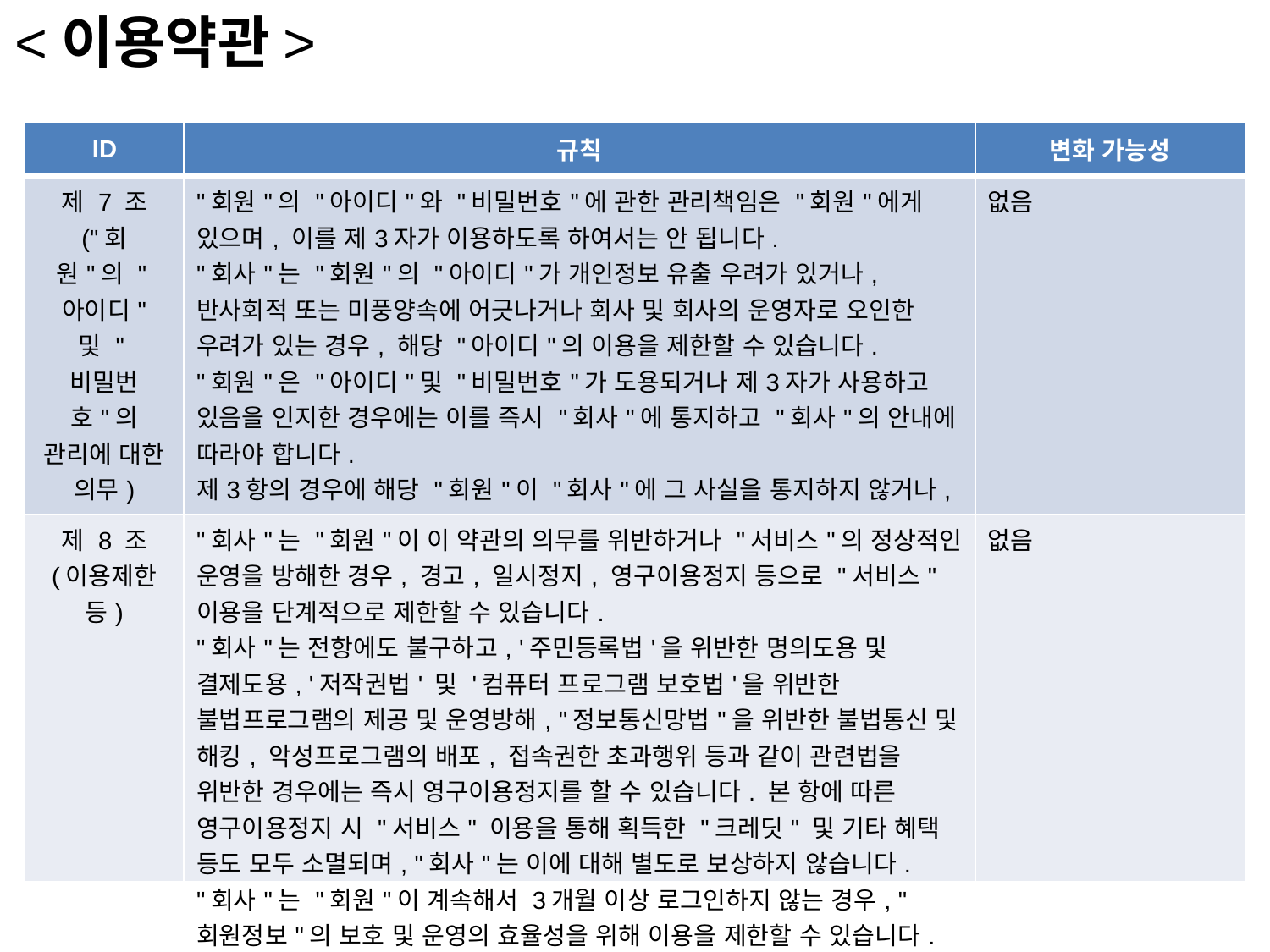

<이용약관>
| ID | 규칙 | 변화 가능성 |
| --- | --- | --- |
| 제 7 조 ("회원"의 "아이디" 및 "비밀번호"의 관리에 대한 의무) | "회원"의 "아이디"와 "비밀번호"에 관한 관리책임은 "회원"에게 있으며, 이를 제3자가 이용하도록 하여서는 안 됩니다. "회사"는 "회원"의 "아이디"가 개인정보 유출 우려가 있거나, 반사회적 또는 미풍양속에 어긋나거나 회사 및 회사의 운영자로 오인한 우려가 있는 경우, 해당 "아이디"의 이용을 제한할 수 있습니다. "회원"은 "아이디"및 "비밀번호"가 도용되거나 제3자가 사용하고 있음을 인지한 경우에는 이를 즉시 "회사"에 통지하고 "회사"의 안내에 따라야 합니다. 제3항의 경우에 해당 "회원"이 "회사"에 그 사실을 통지하지 않거나, 통지한 경우에도 "회사"의 안내에 따르지 않아 발생한 불이익에 대하여 "회사"는 책임지지 않습니다. | 없음 |
| 제 8 조 (이용제한 등) | "회사"는 "회원"이 이 약관의 의무를 위반하거나 "서비스"의 정상적인 운영을 방해한 경우, 경고, 일시정지, 영구이용정지 등으로 "서비스" 이용을 단계적으로 제한할 수 있습니다. "회사"는 전항에도 불구하고, '주민등록법'을 위반한 명의도용 및 결제도용, '저작권법' 및 '컴퓨터 프로그램 보호법'을 위반한 불법프로그램의 제공 및 운영방해, "정보통신망법"을 위반한 불법통신 및 해킹, 악성프로그램의 배포, 접속권한 초과행위 등과 같이 관련법을 위반한 경우에는 즉시 영구이용정지를 할 수 있습니다. 본 항에 따른 영구이용정지 시 "서비스" 이용을 통해 획득한 "크레딧" 및 기타 혜택 등도 모두 소멸되며, "회사"는 이에 대해 별도로 보상하지 않습니다. "회사"는 "회원"이 계속해서 3개월 이상 로그인하지 않는 경우, "회원정보"의 보호 및 운영의 효율성을 위해 이용을 제한할 수 있습니다. | 없음 |